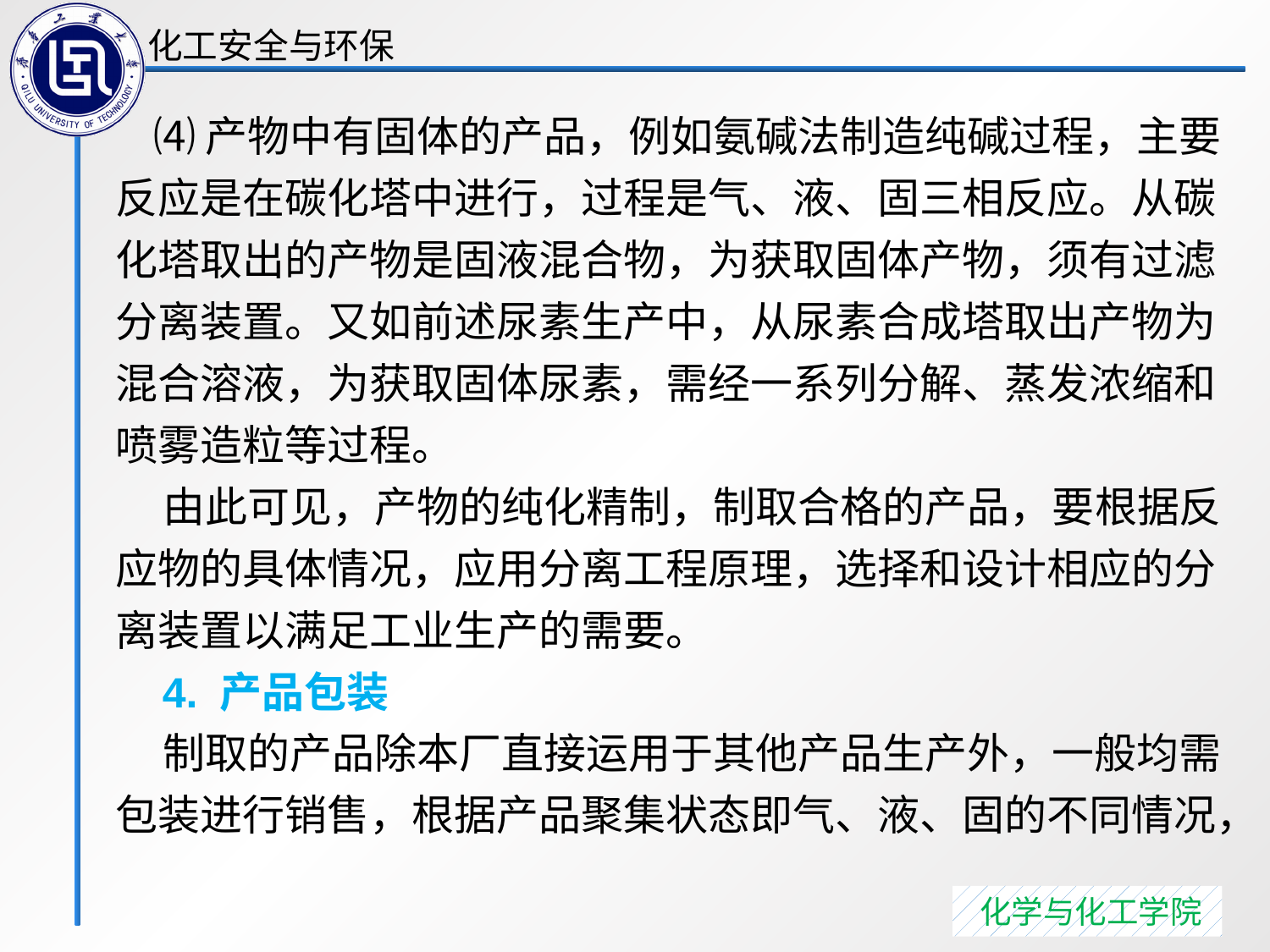

⑷产物中有固体的产品，例如氨碱法制造纯碱过程，主要反应是在碳化塔中进行，过程是气、液、固三相反应。从碳化塔取出的产物是固液混合物，为获取固体产物，须有过滤分离装置。又如前述尿素生产中，从尿素合成塔取出产物为混合溶液，为获取固体尿素，需经一系列分解、蒸发浓缩和喷雾造粒等过程。
    由此可见，产物的纯化精制，制取合格的产品，要根据反应物的具体情况，应用分离工程原理，选择和设计相应的分离装置以满足工业生产的需要。
    4. 产品包装
    制取的产品除本厂直接运用于其他产品生产外，一般均需包装进行销售，根据产品聚集状态即气、液、固的不同情况，